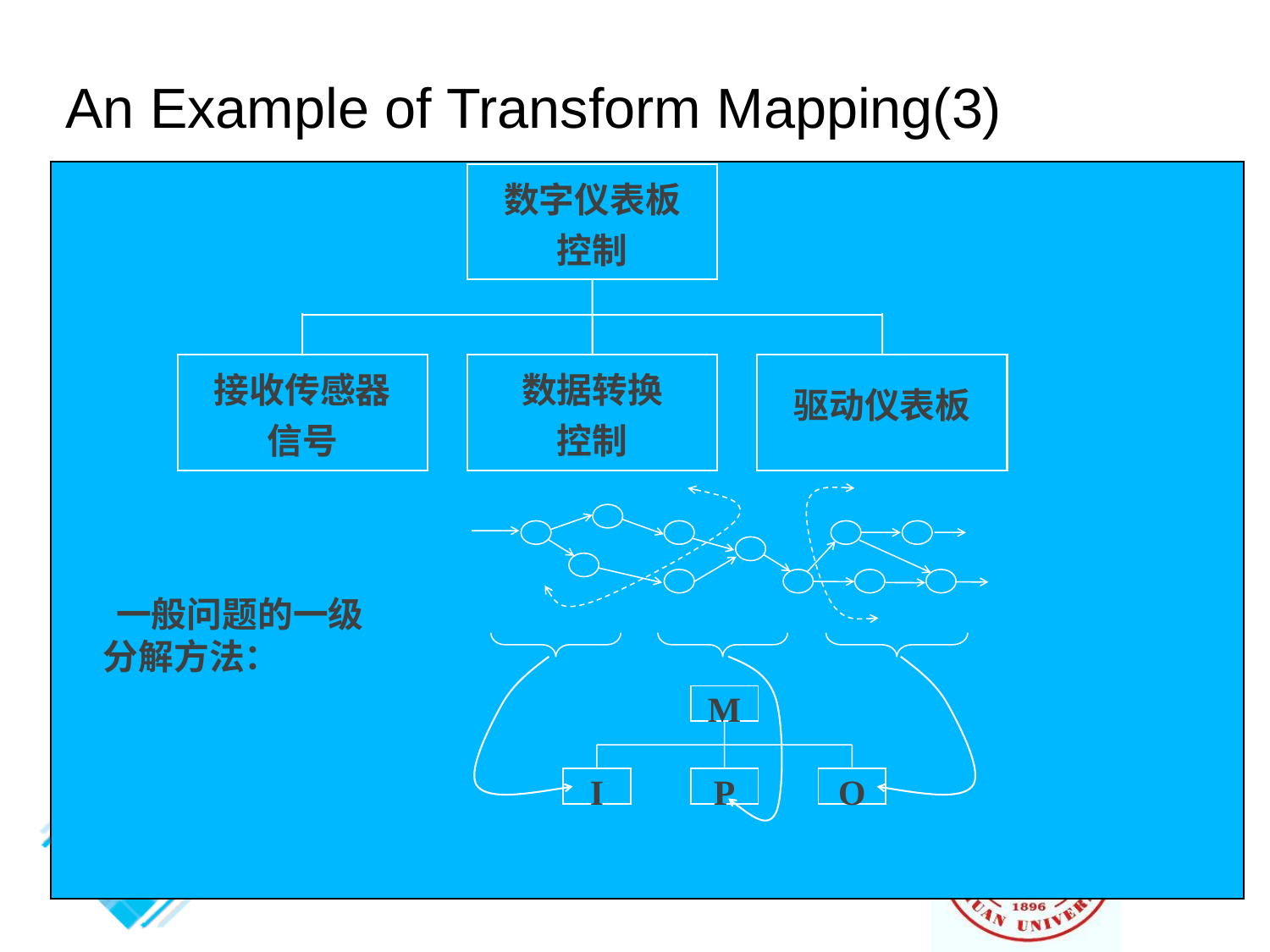

An Example of Transform Mapping(3)

数字仪表板
控制

接收传感器
信号
数据转换
控制
驱动仪表板

M

I
P
O
一般问题的一级分解方法：